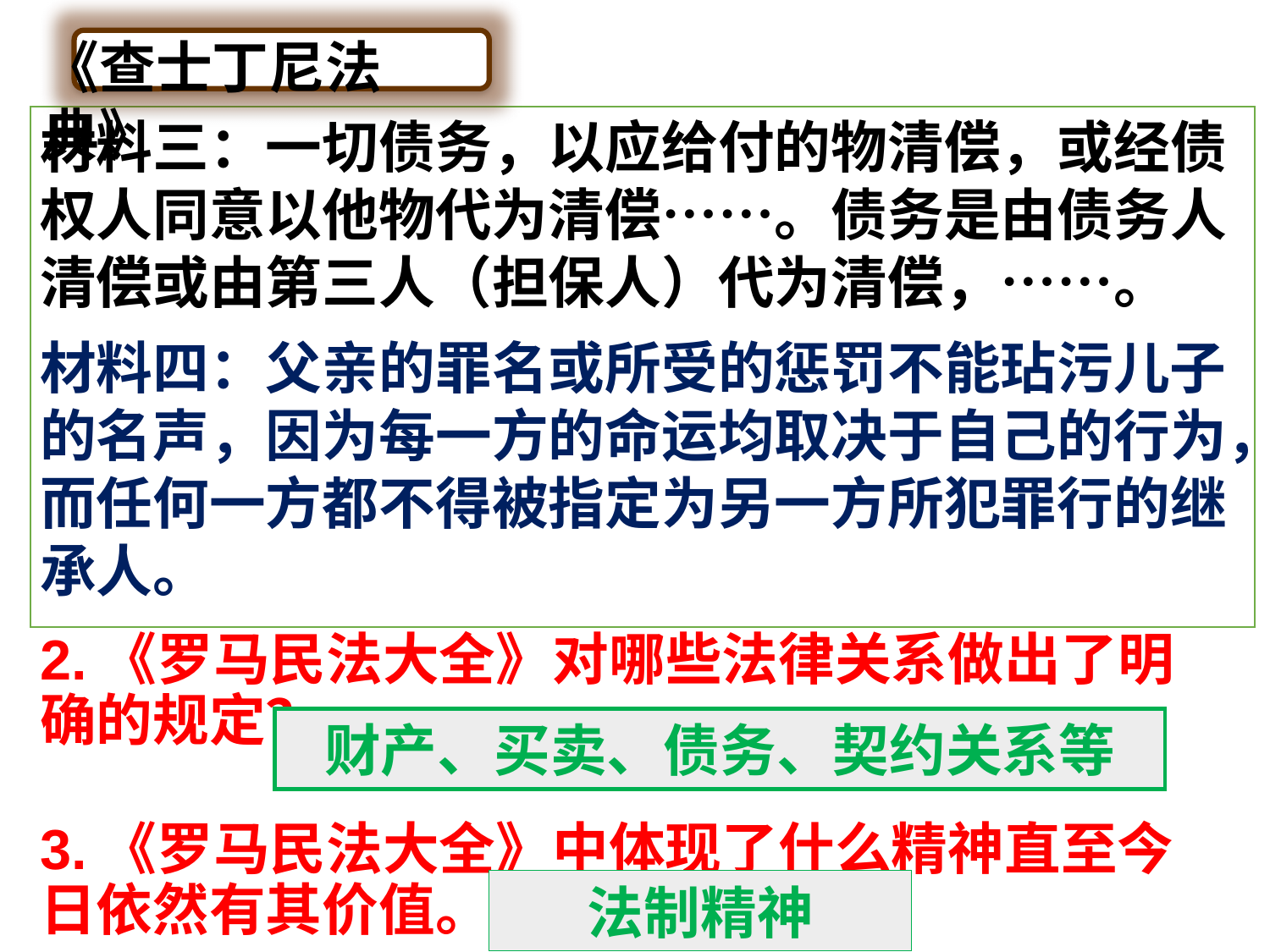

《查士丁尼法典》

材料三：一切债务，以应给付的物清偿，或经债权人同意以他物代为清偿……。债务是由债务人清偿或由第三人（担保人）代为清偿，……。
材料四：父亲的罪名或所受的惩罚不能玷污儿子的名声，因为每一方的命运均取决于自己的行为，而任何一方都不得被指定为另一方所犯罪行的继承人。
2.《罗马民法大全》对哪些法律关系做出了明确的规定？
3.《罗马民法大全》中体现了什么精神直至今日依然有其价值。
财产、买卖、债务、契约关系等
法制精神